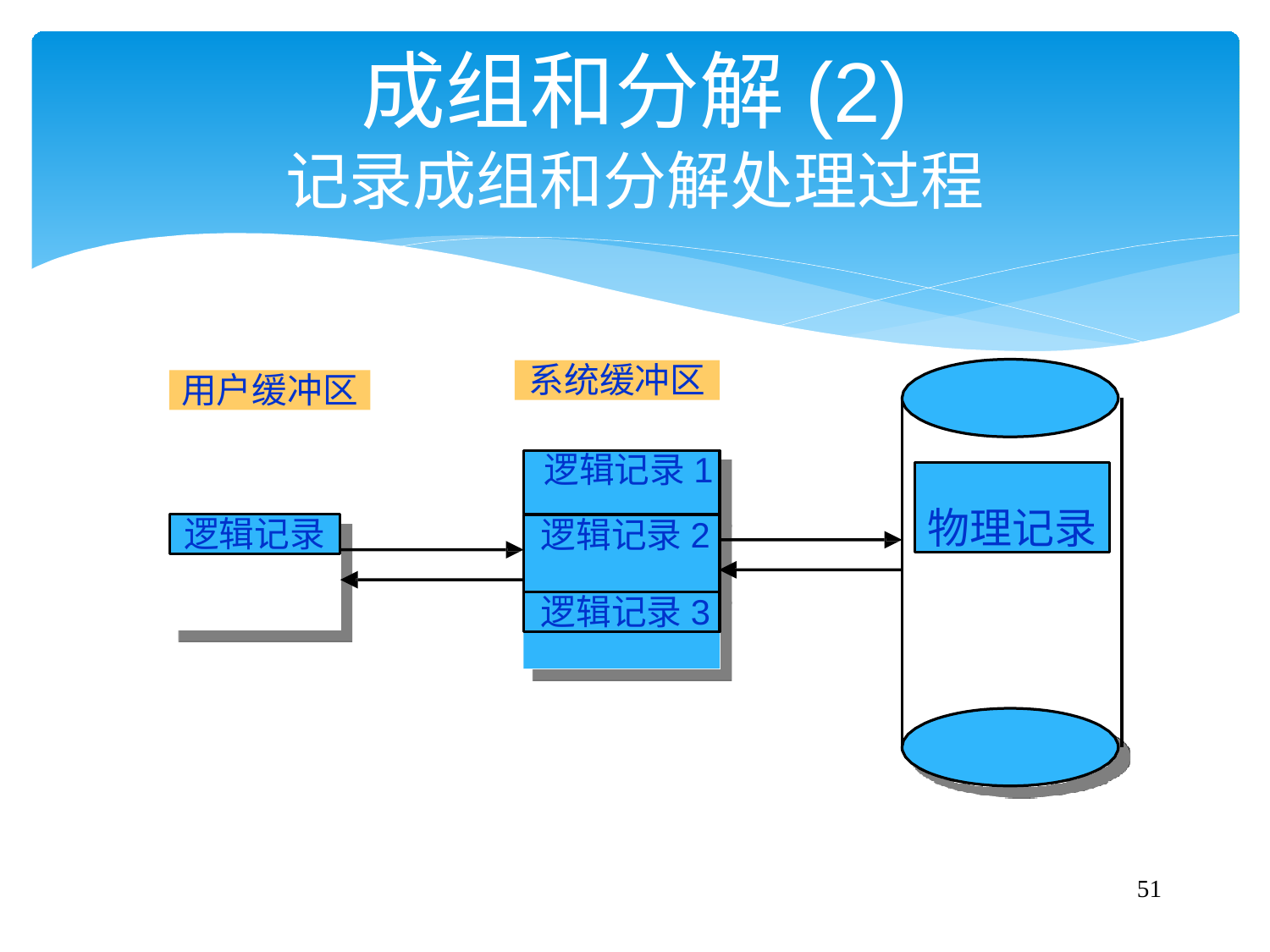

# 成组和分解(2)
记录成组和分解处理过程

系统缓冲区
用户缓冲区

逻辑记录1

物理记录
逻辑记录2

逻辑记录

逻辑记录3

51